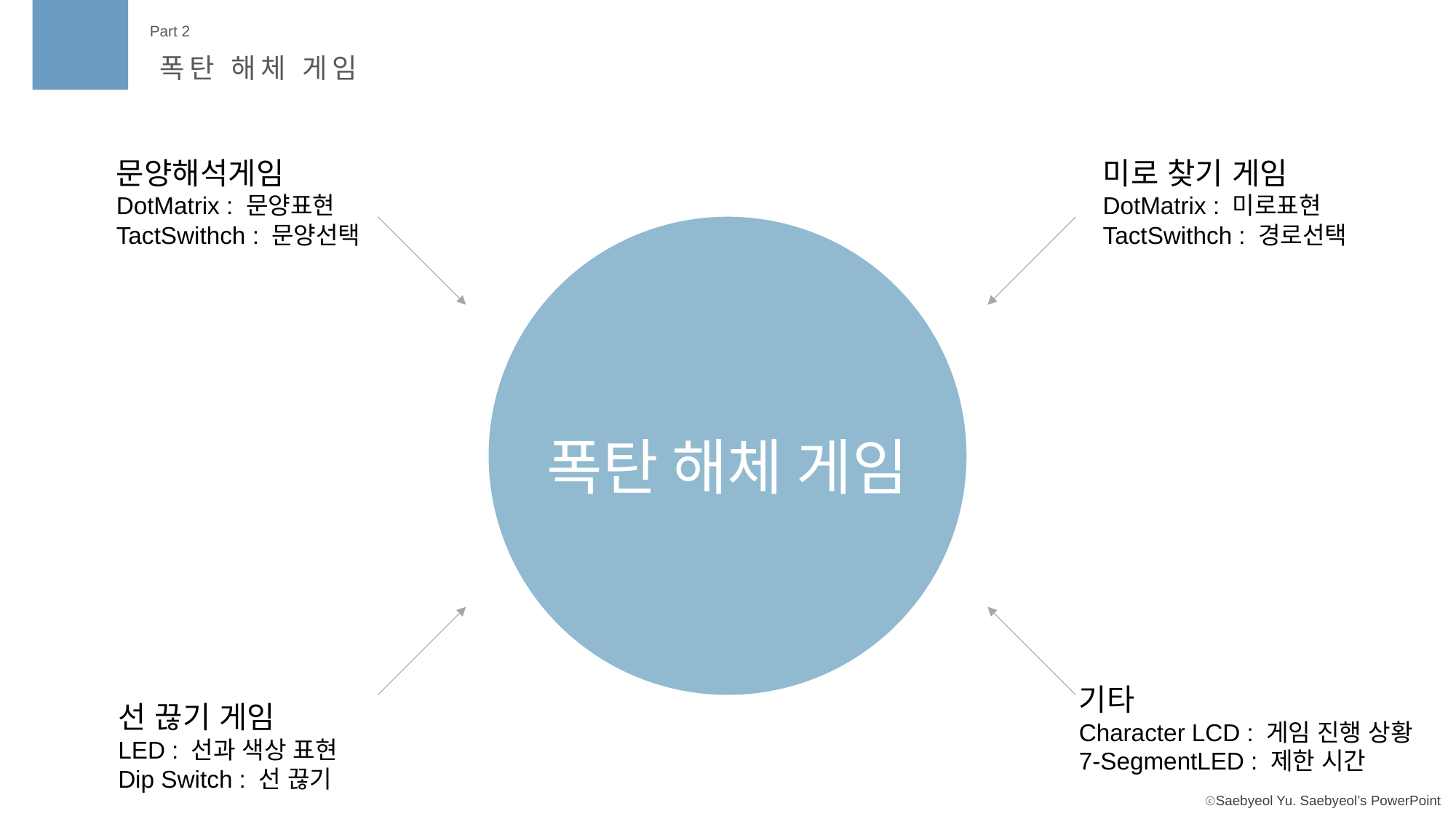

Part 2
폭탄 해체 게임
문양해석게임
DotMatrix : 문양표현
TactSwithch : 문양선택
미로 찾기 게임
DotMatrix : 미로표현
TactSwithch : 경로선택

폭탄 해체 게임
기타
Character LCD : 게임 진행 상황
7-SegmentLED : 제한 시간
선 끊기 게임
LED : 선과 색상 표현
Dip Switch : 선 끊기